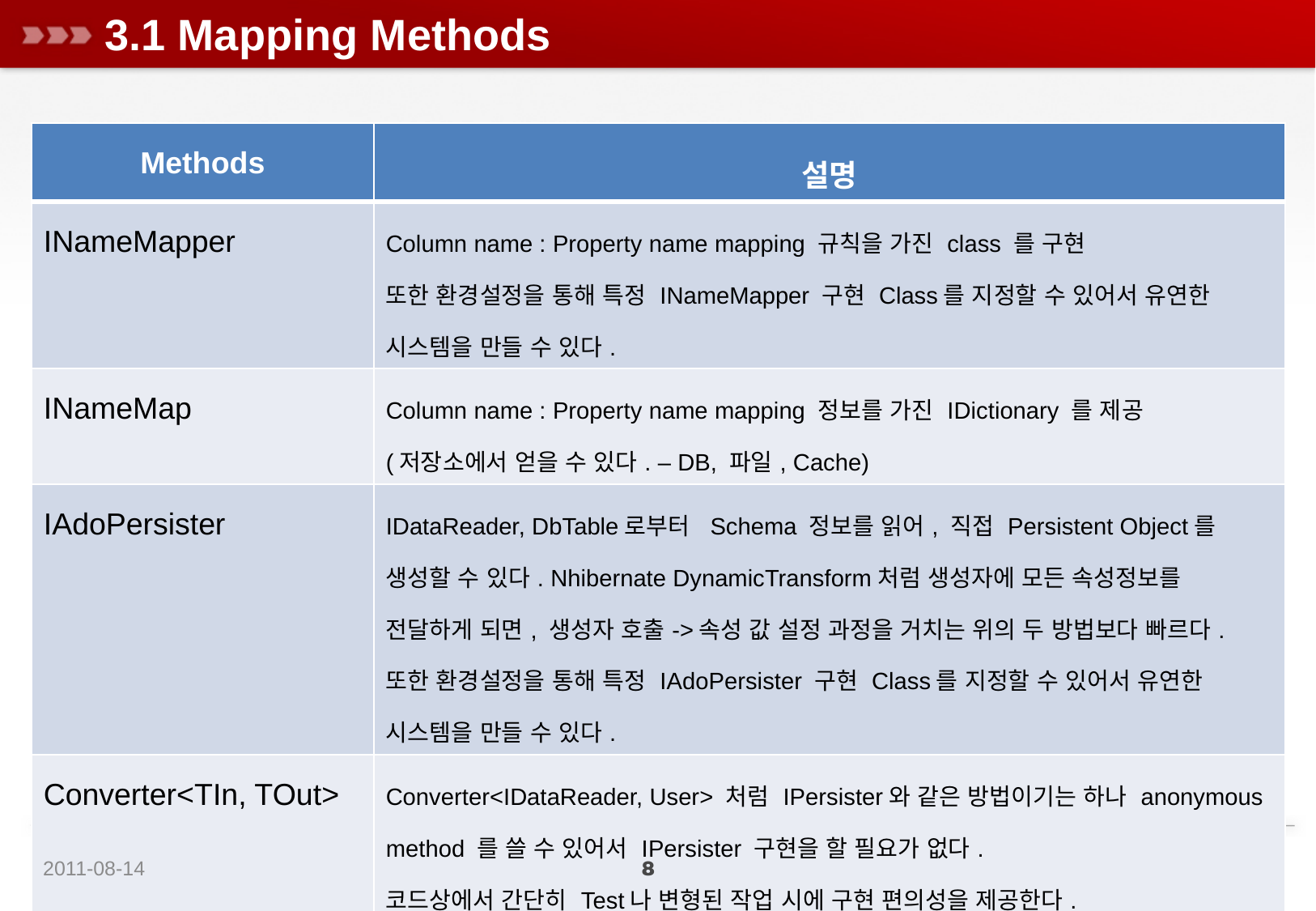

# 3.1 Mapping Methods
| Methods | 설명 |
| --- | --- |
| INameMapper | Column name : Property name mapping 규칙을 가진 class 를 구현 또한 환경설정을 통해 특정 INameMapper 구현 Class를 지정할 수 있어서 유연한 시스템을 만들 수 있다. |
| INameMap | Column name : Property name mapping 정보를 가진 IDictionary 를 제공 (저장소에서 얻을 수 있다. – DB, 파일, Cache) |
| IAdoPersister | IDataReader, DbTable로부터 Schema 정보를 읽어, 직접 Persistent Object를 생성할 수 있다. Nhibernate DynamicTransform처럼 생성자에 모든 속성정보를 전달하게 되면, 생성자 호출->속성 값 설정 과정을 거치는 위의 두 방법보다 빠르다. 또한 환경설정을 통해 특정 IAdoPersister 구현 Class를 지정할 수 있어서 유연한 시스템을 만들 수 있다. |
| Converter<TIn, TOut> | Converter<IDataReader, User> 처럼 IPersister와 같은 방법이기는 하나 anonymous method 를 쓸 수 있어서 IPersister 구현을 할 필요가 없다. 코드상에서 간단히 Test나 변형된 작업 시에 구현 편의성을 제공한다. |
2011-08-14
8